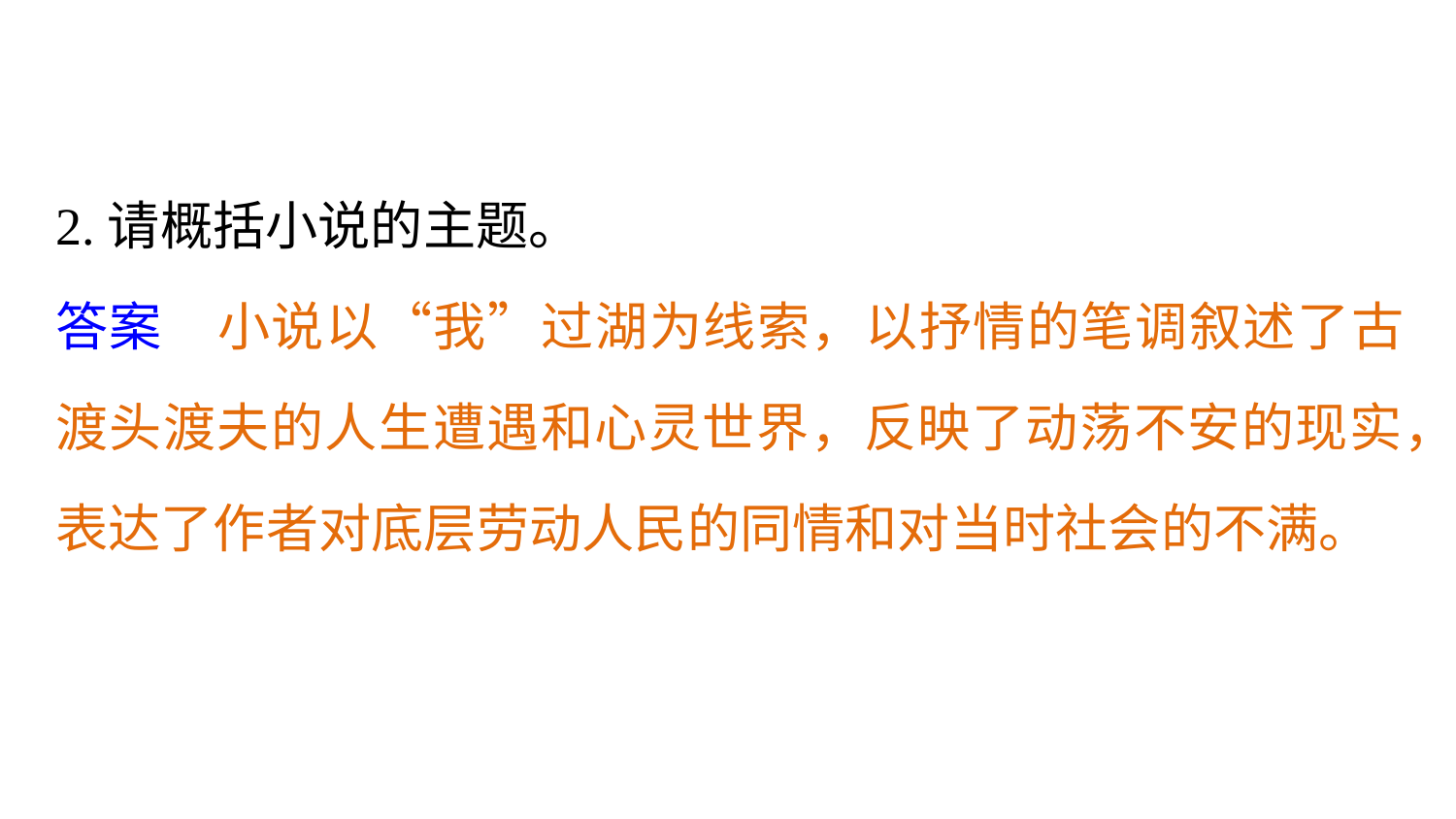

2.请概括小说的主题。
答案　小说以“我”过湖为线索，以抒情的笔调叙述了古渡头渡夫的人生遭遇和心灵世界，反映了动荡不安的现实，表达了作者对底层劳动人民的同情和对当时社会的不满。